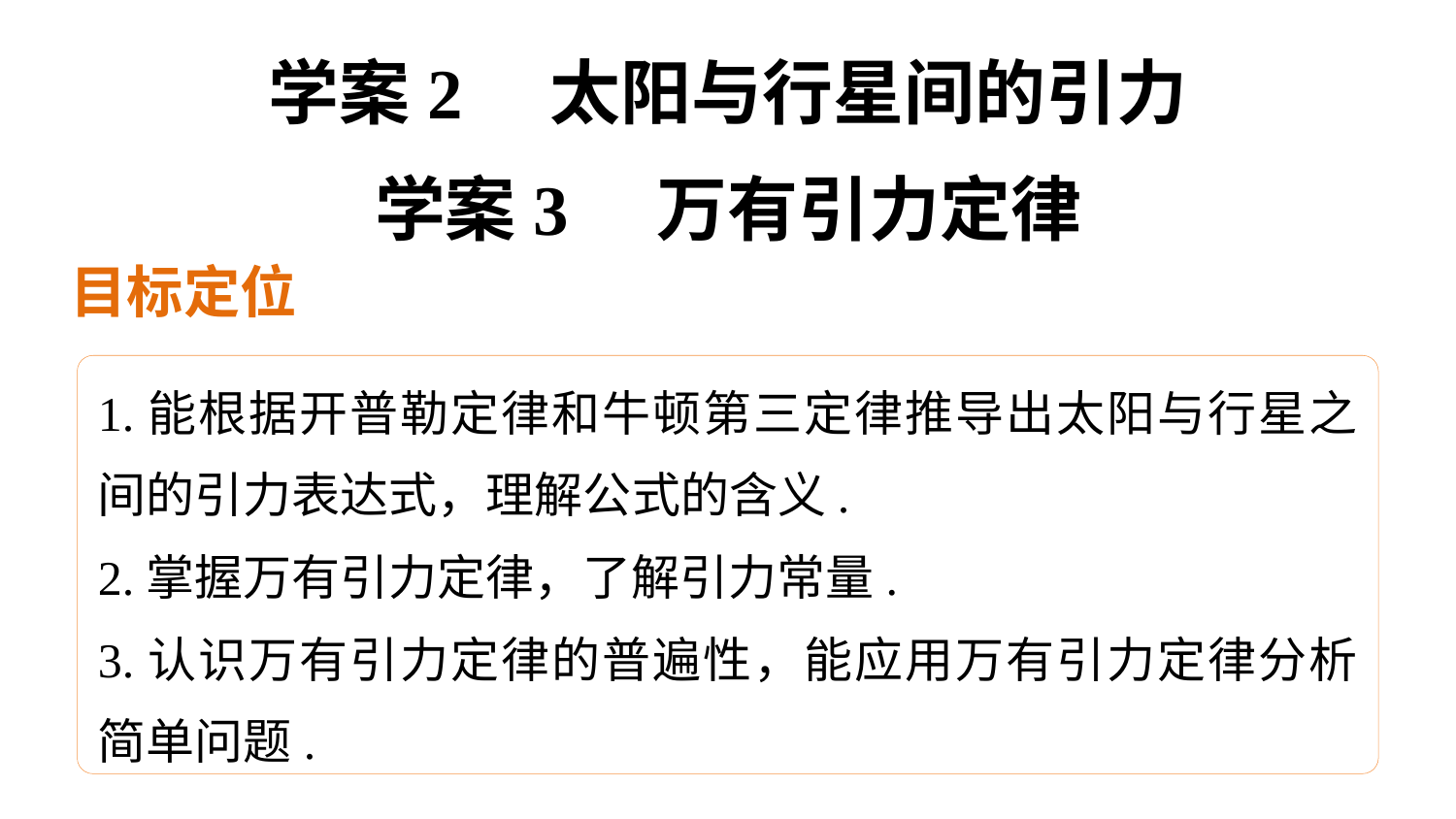

学案2　太阳与行星间的引力
学案3　万有引力定律
目标定位
1.能根据开普勒定律和牛顿第三定律推导出太阳与行星之间的引力表达式，理解公式的含义.
2.掌握万有引力定律，了解引力常量.
3.认识万有引力定律的普遍性，能应用万有引力定律分析简单问题.